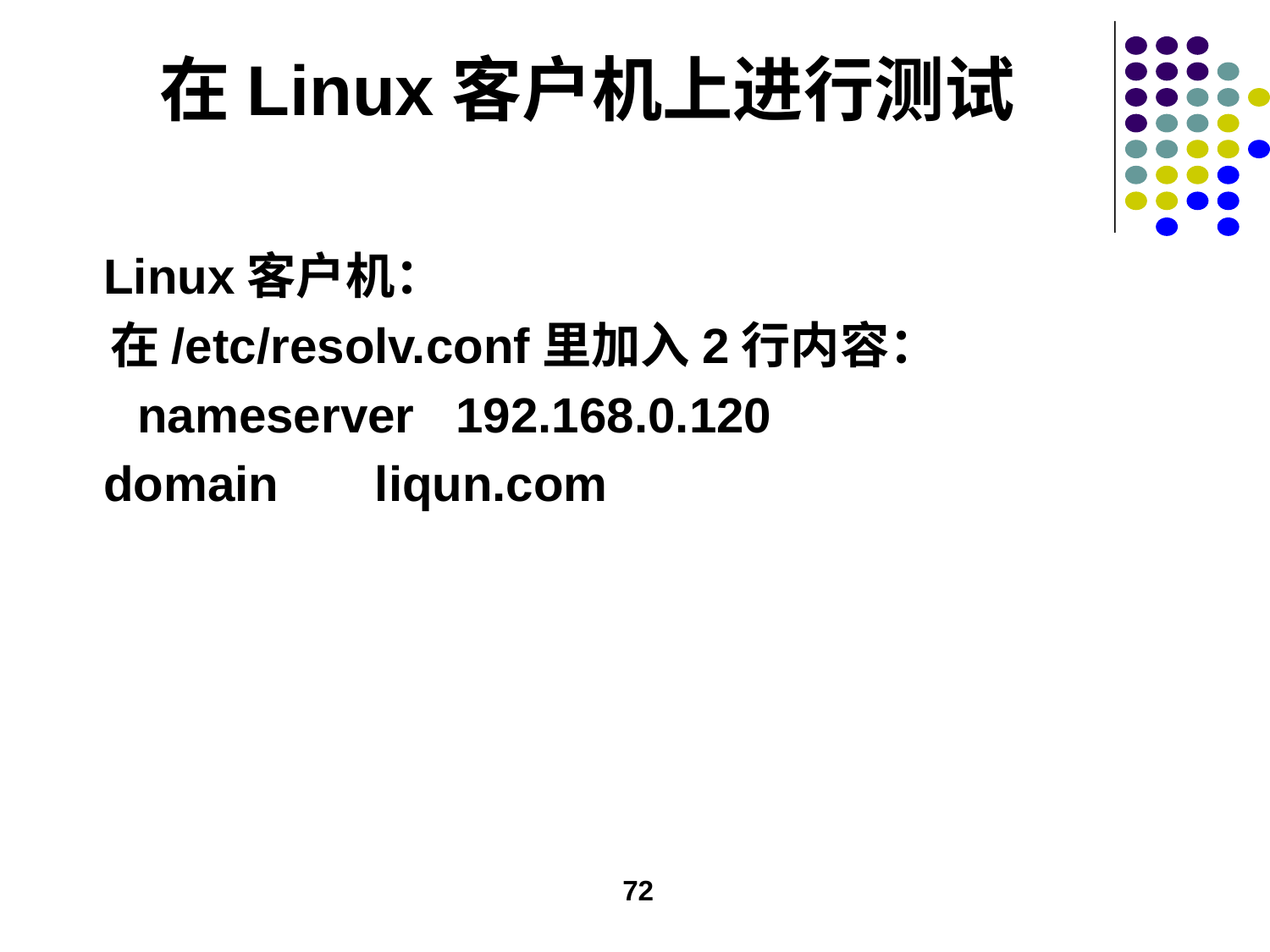

# 在Linux客户机上进行测试
  Linux客户机：
  在/etc/resolv.conf里加入2行内容：
　nameserver   192.168.0.120
  domain       liqun.com

72